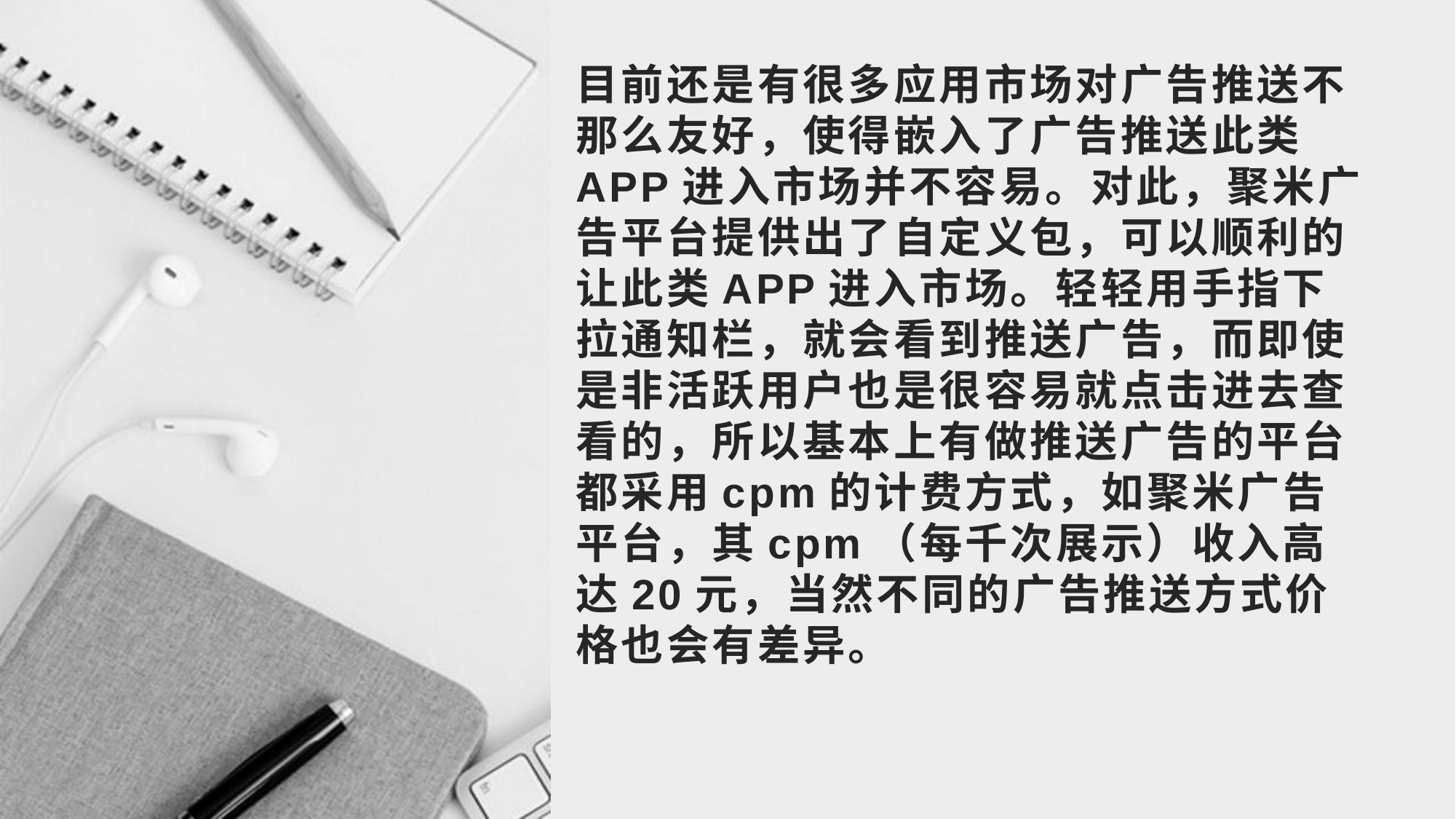

# 目前还是有很多应用市场对广告推送不那么友好，使得嵌入了广告推送此类APP进入市场并不容易。对此，聚米广告平台提供出了自定义包，可以顺利的让此类APP进入市场。轻轻用手指下拉通知栏，就会看到推送广告，而即使是非活跃用户也是很容易就点击进去查看的，所以基本上有做推送广告的平台都采用cpm的计费方式，如聚米广告平台，其cpm（每千次展示）收入高达20元，当然不同的广告推送方式价格也会有差异。